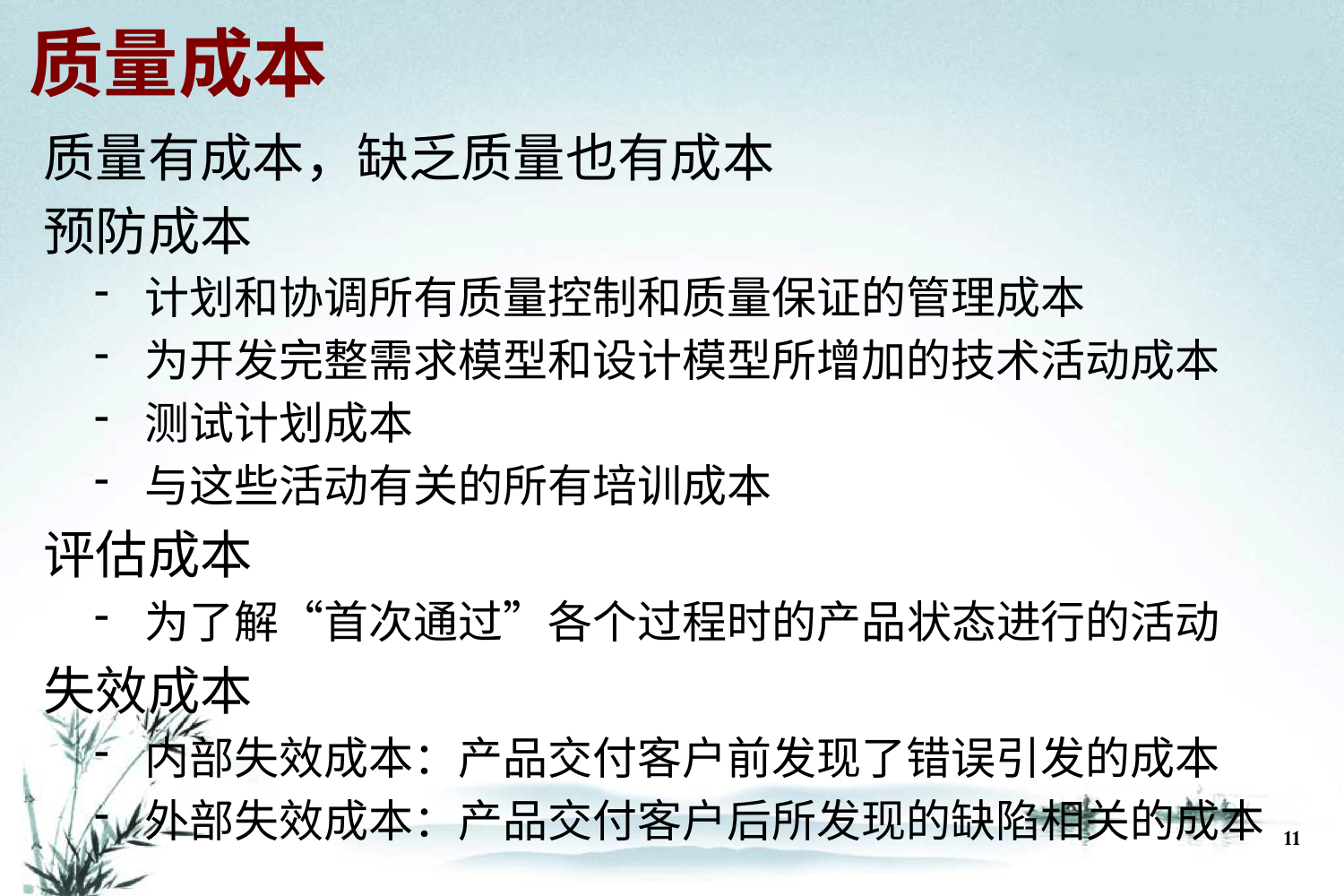

# 质量成本
质量有成本，缺乏质量也有成本
预防成本
计划和协调所有质量控制和质量保证的管理成本
为开发完整需求模型和设计模型所增加的技术活动成本
测试计划成本
与这些活动有关的所有培训成本
评估成本
为了解“首次通过”各个过程时的产品状态进行的活动
失效成本
内部失效成本：产品交付客户前发现了错误引发的成本
外部失效成本：产品交付客户后所发现的缺陷相关的成本

11